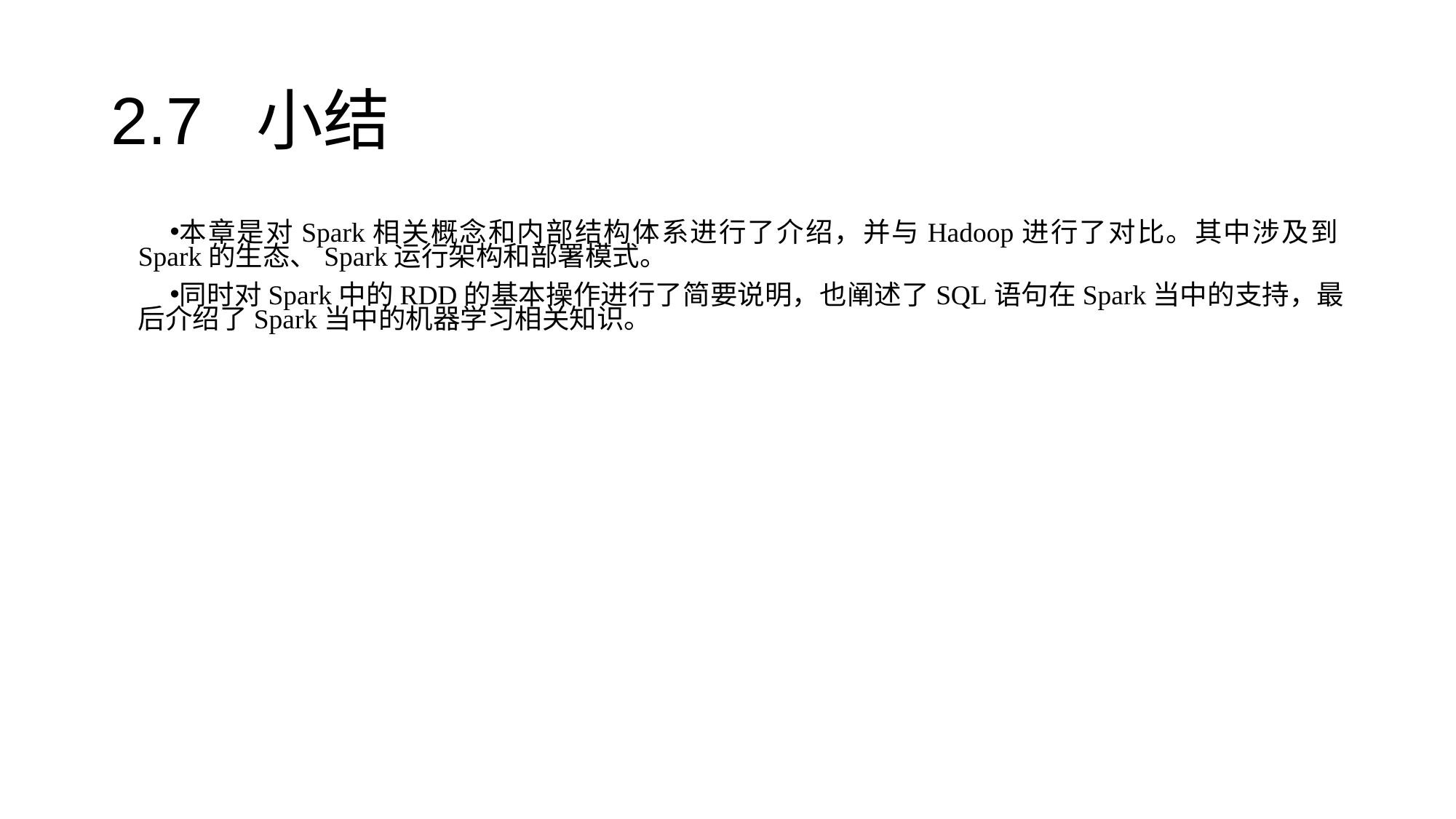

# 2.7  小结
本章是对Spark相关概念和内部结构体系进行了介绍，并与Hadoop进行了对比。其中涉及到Spark的生态、Spark运行架构和部署模式。
同时对Spark中的RDD的基本操作进行了简要说明，也阐述了SQL语句在Spark当中的支持，最后介绍了Spark当中的机器学习相关知识。